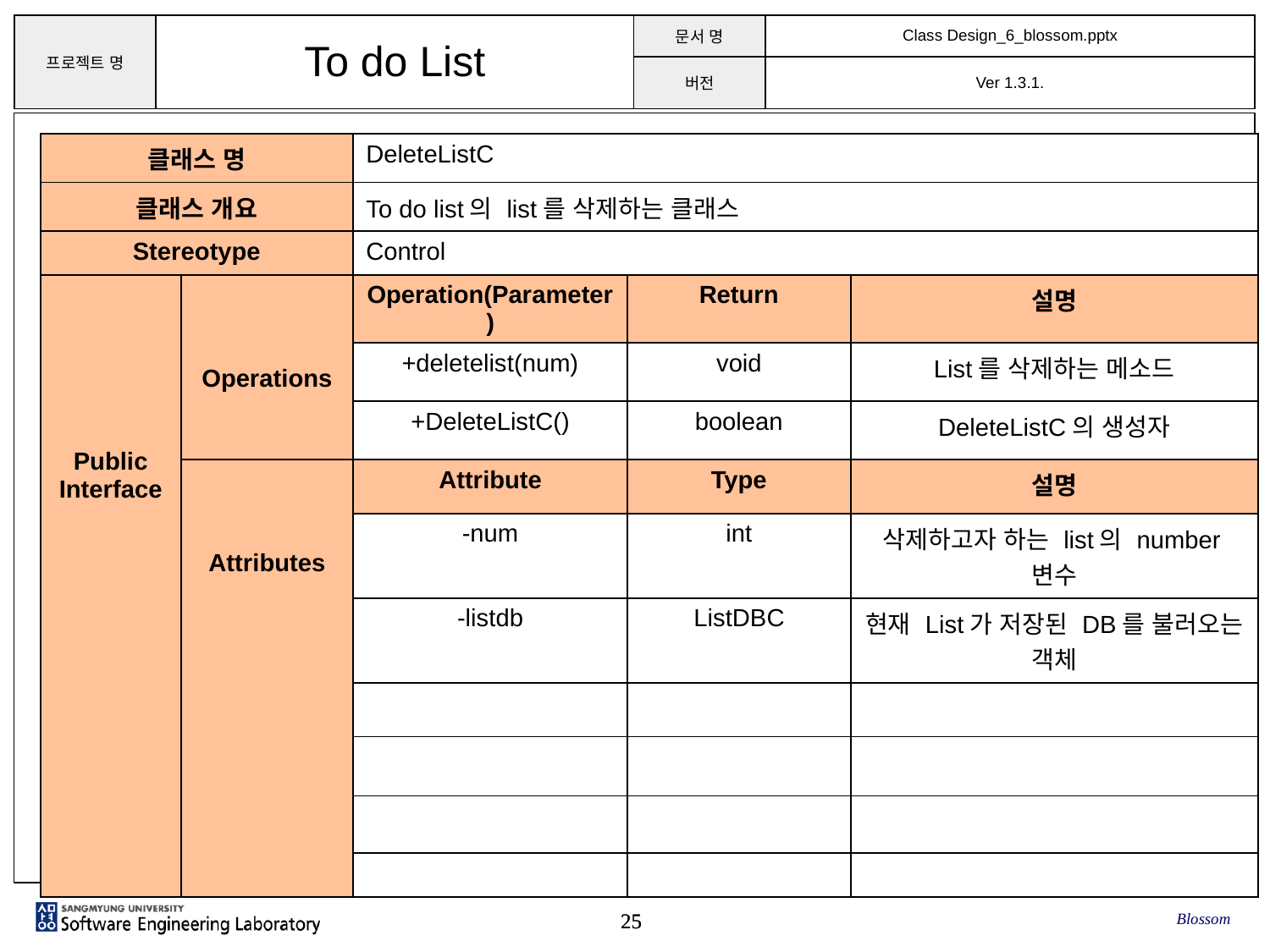

| 클래스 명 |  | DeleteListC |  |  |
| --- | --- | --- | --- | --- |
| 클래스 개요 |  | To do list의 list를 삭제하는 클래스 |  |  |
| Stereotype |  | Control |  |  |
| Public Interface | Operations | Operation(Parameter) | Return | 설명 |
|  |  | +deletelist(num) | void | List를 삭제하는 메소드 |
|  |  | +DeleteListC() | boolean | DeleteListC의 생성자 |
|  | Attributes | Attribute | Type | 설명 |
|  |  | -num | int | 삭제하고자 하는 list의 number변수 |
|  |  | -listdb | ListDBC | 현재 List가 저장된 DB를 불러오는 객체 |
|  |  |  |  |  |
|  |  |  |  |  |
|  |  |  |  |  |
|  |  |  |  |  |
Blossom